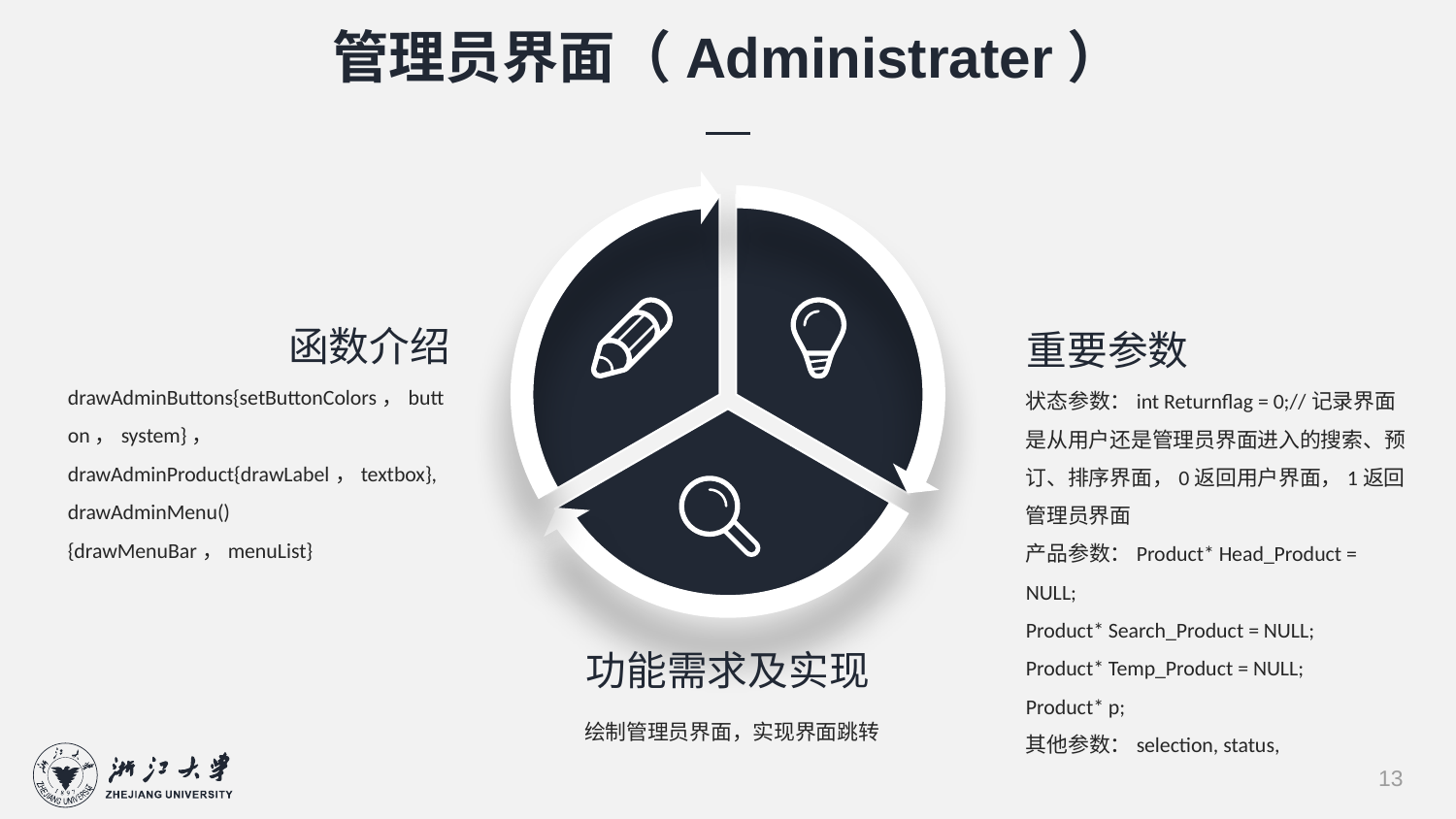

管理员界面（Administrater）

函数介绍
重要参数
drawAdminButtons{setButtonColors，button，system}，
drawAdminProduct{drawLabel，textbox},
drawAdminMenu(){drawMenuBar，menuList}

状态参数：int Returnflag = 0;//记录界面是从用户还是管理员界面进入的搜索、预订、排序界面，0返回用户界面，1返回管理员界面
产品参数：Product* Head_Product = NULL;
Product* Search_Product = NULL;
Product* Temp_Product = NULL;
Product* p;
其他参数：selection, status,

功能需求及实现
绘制管理员界面，实现界面跳转
13